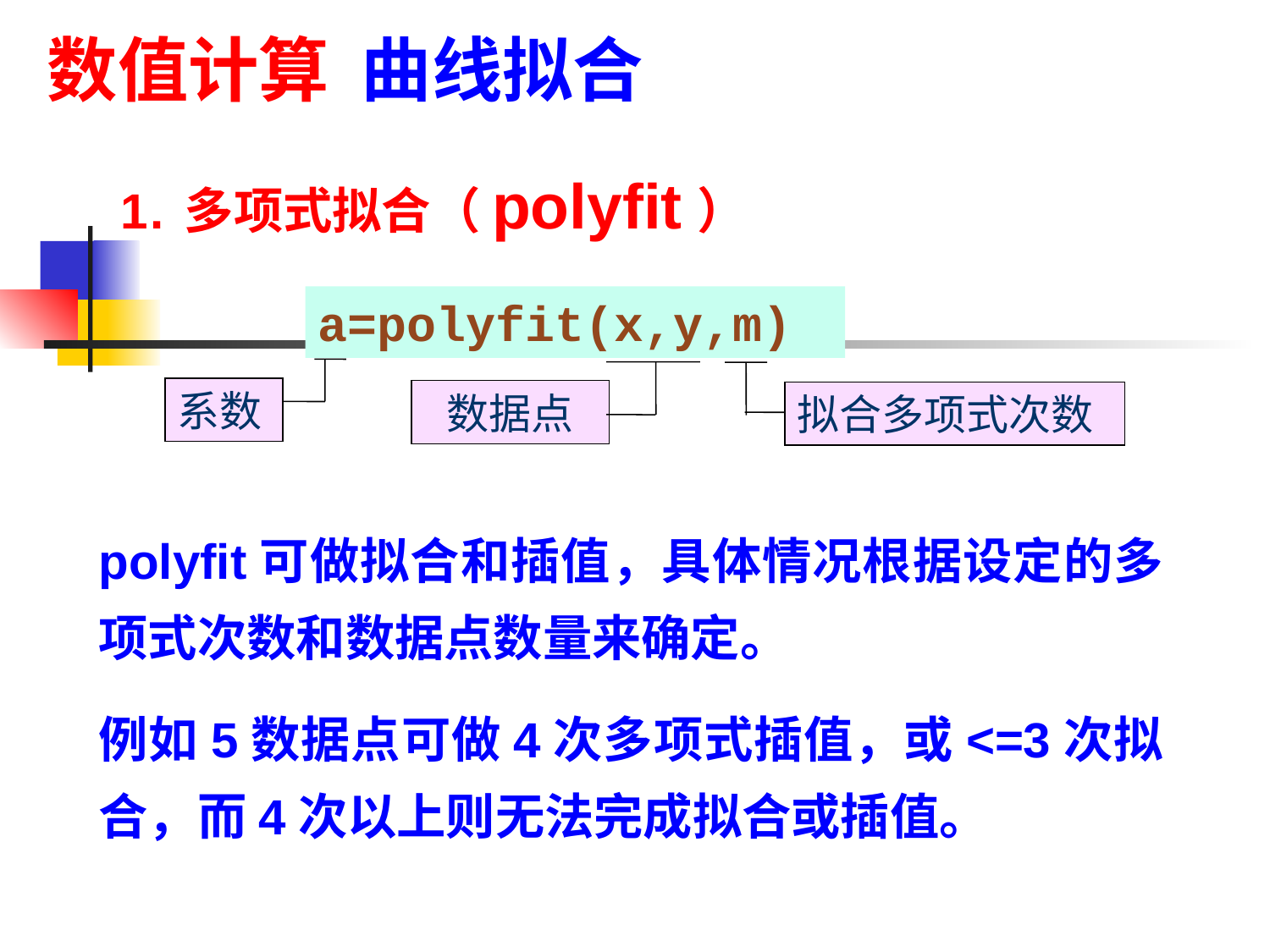

数值计算  曲线拟合
多项式拟合（polyfit）
a=polyfit(x,y,m)

系数

数据点

拟合多项式次数

polyfit可做拟合和插值，具体情况根据设定的多项式次数和数据点数量来确定。
例如5数据点可做4次多项式插值，或<=3次拟合，而4次以上则无法完成拟合或插值。
45